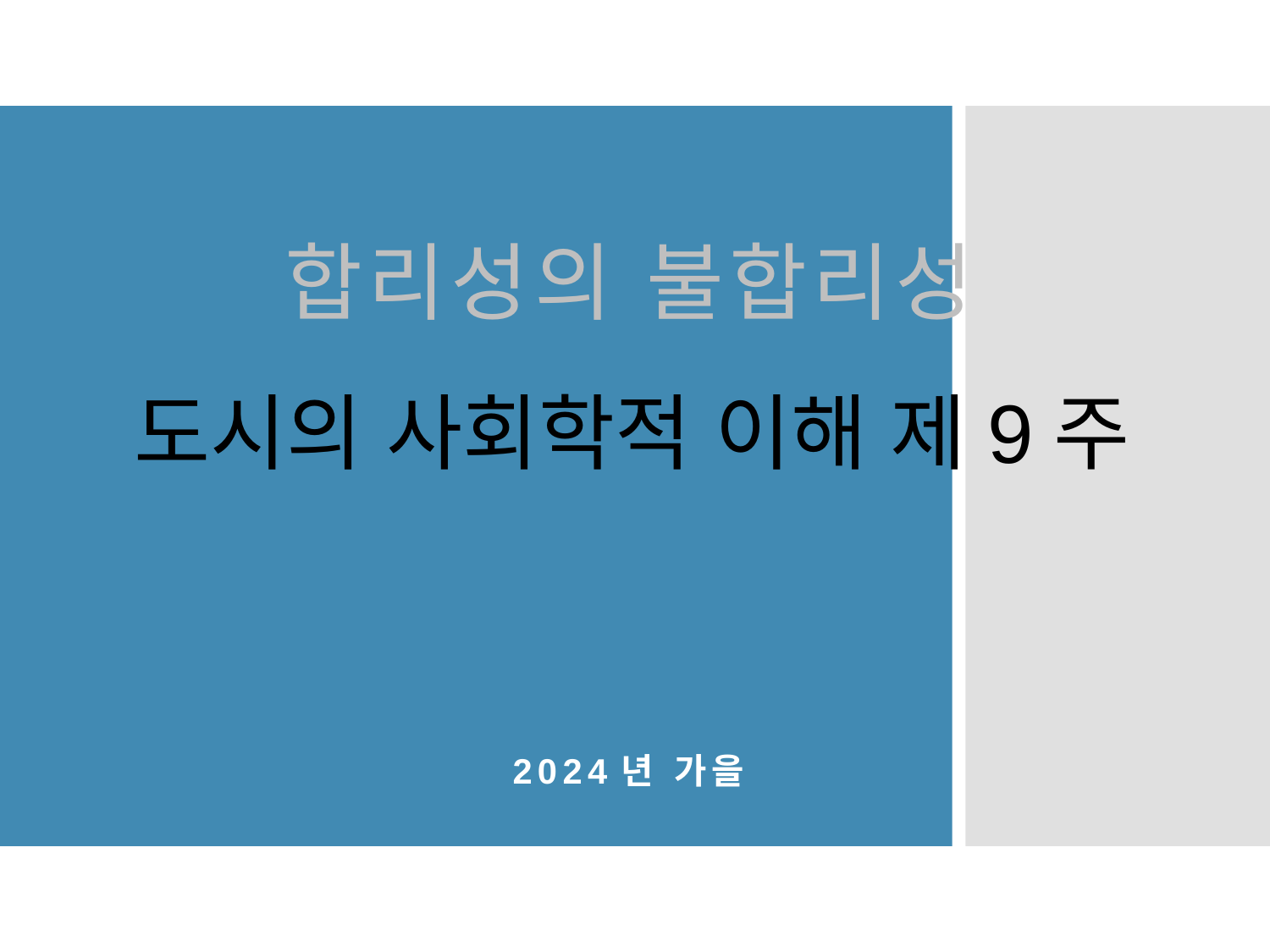

# 합리성의 불합리성 도시의 사회학적 이해 제9주

2024년 가을